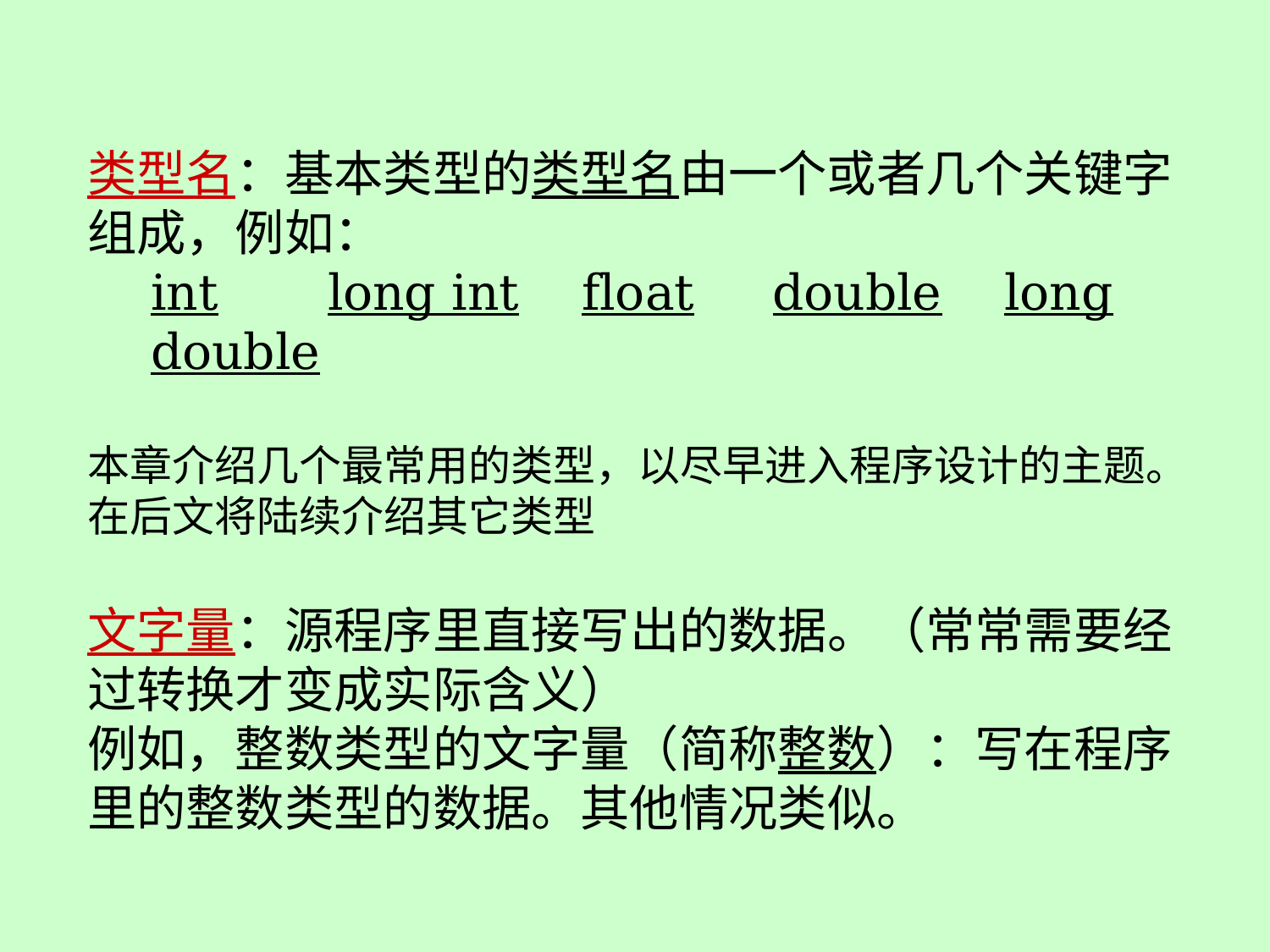

类型名：基本类型的类型名由一个或者几个关键字组成，例如：
int       long int    float     double    long double

本章介绍几个最常用的类型，以尽早进入程序设计的主题。在后文将陆续介绍其它类型

文字量：源程序里直接写出的数据。（常常需要经过转换才变成实际含义）
例如，整数类型的文字量（简称整数）：写在程序里的整数类型的数据。其他情况类似。
9